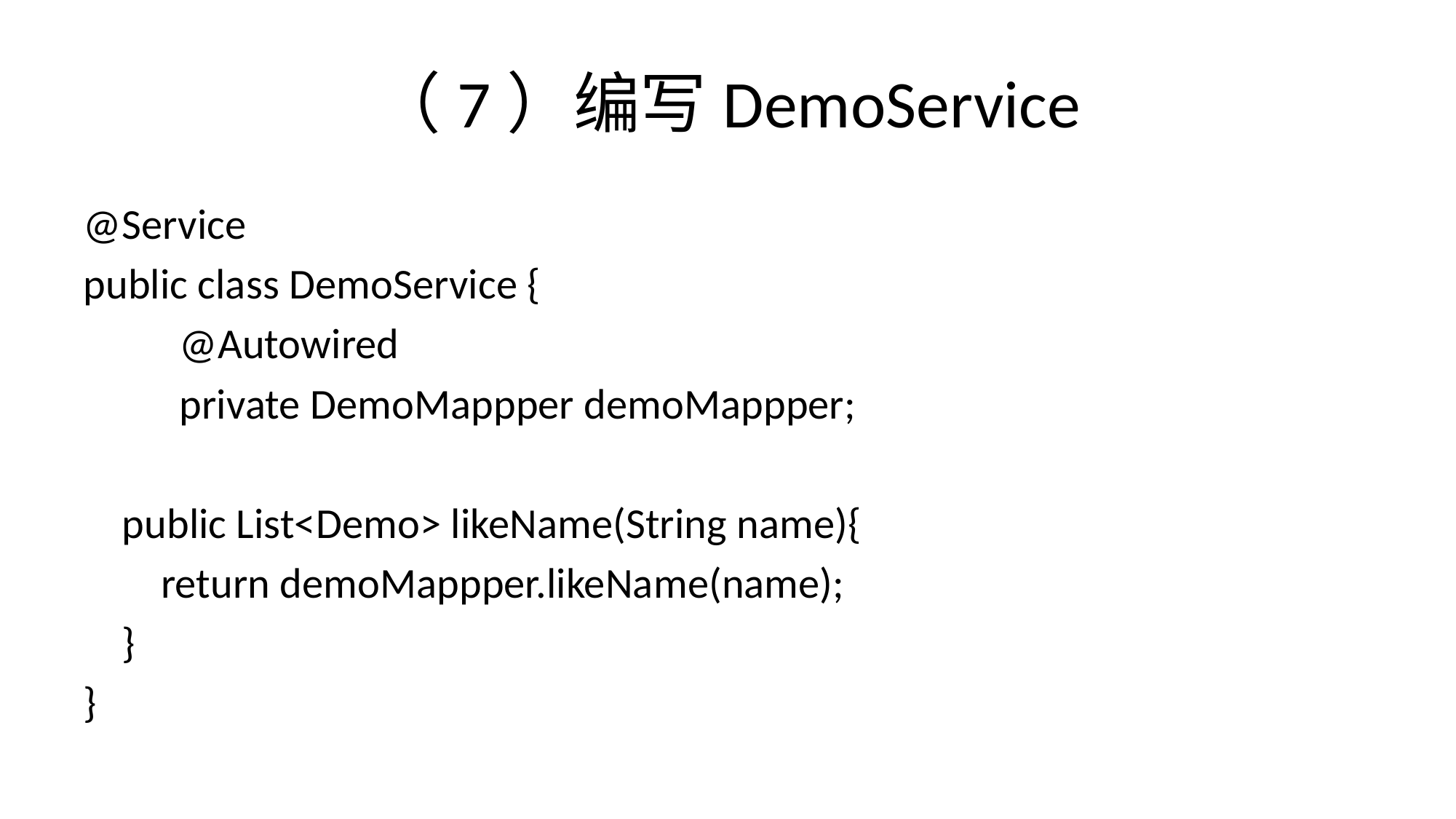

# （7）编写DemoService
@Service
public class DemoService {
	@Autowired
	private DemoMappper demoMappper;

    public List<Demo> likeName(String name){
        return demoMappper.likeName(name);
    }
}